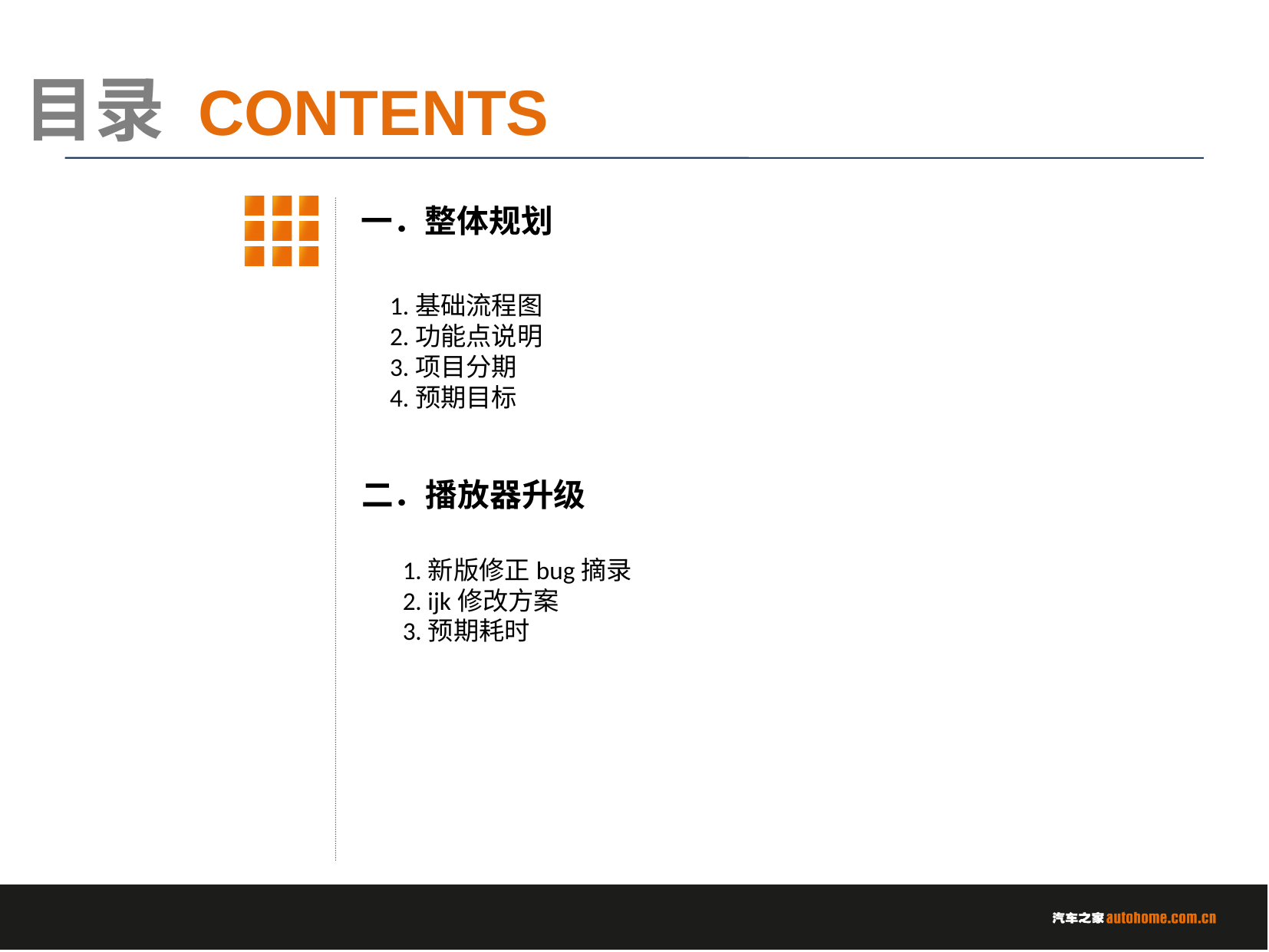

一．整体规划
1.基础流程图
2.功能点说明
3.项目分期
4.预期目标
二．播放器升级

1.新版修正bug摘录
2. ijk修改方案
3.预期耗时